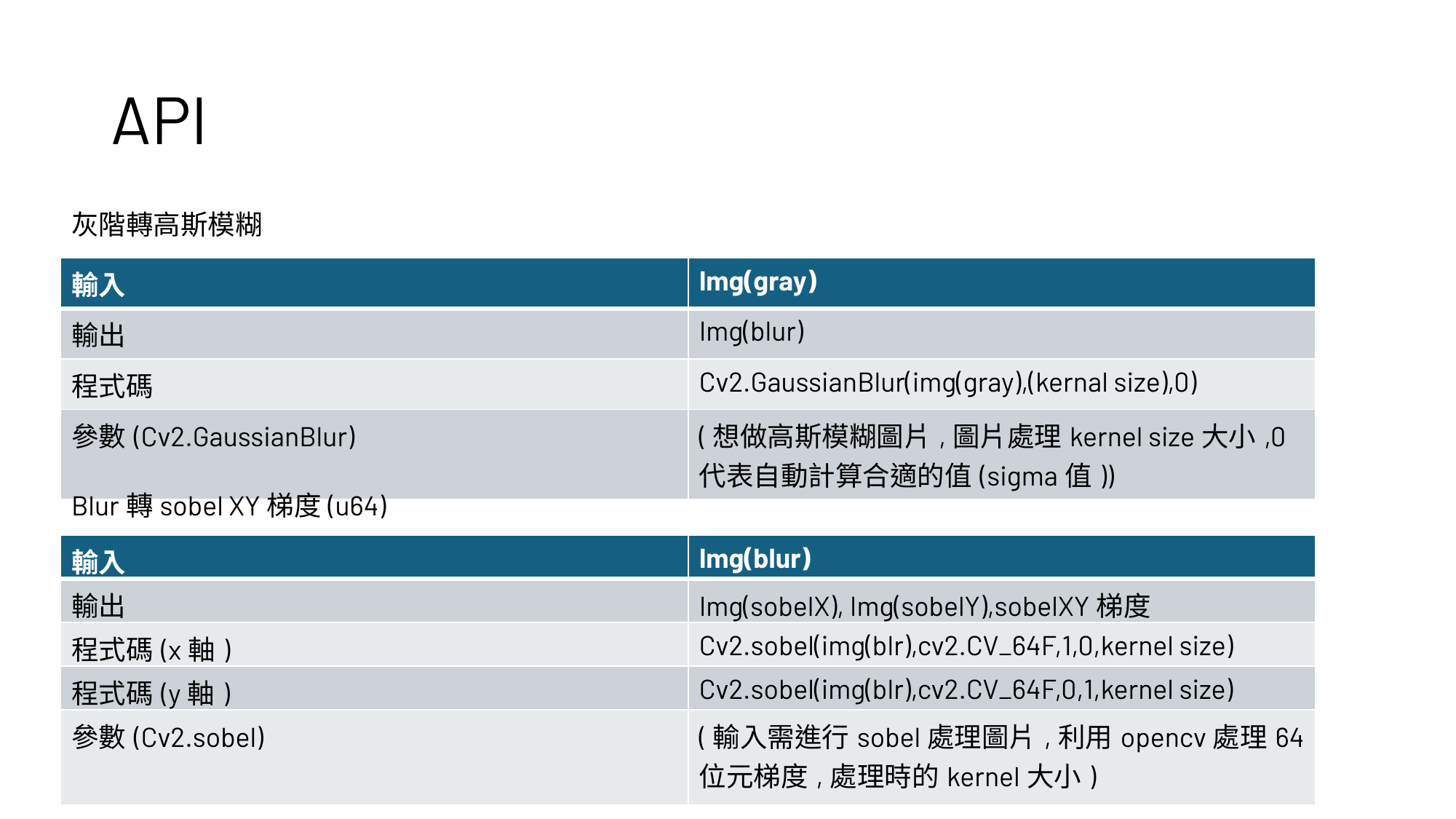

# API
灰階轉高斯模糊
| 輸入 | Img(gray) |
| --- | --- |
| 輸出 | Img(blur) |
| 程式碼 | Cv2.GaussianBlur(img(gray),(kernal size),0) |
| 參數(Cv2.GaussianBlur) | (想做高斯模糊圖片,圖片處理kernel size大小,0代表自動計算合適的值(sigma值)) |
Blur轉sobel XY梯度(u64)
| 輸入 | Img(blur) |
| --- | --- |
| 輸出 | Img(sobelX), Img(sobelY),sobelXY梯度 |
| 程式碼(x軸) | Cv2.sobel(img(blr),cv2.CV\_64F,1,0,kernel size) |
| 程式碼(y軸) | Cv2.sobel(img(blr),cv2.CV\_64F,0,1,kernel size) |
| 參數(Cv2.sobel) | (輸入需進行sobel處理圖片,利用opencv處理64位元梯度,處理時的kernel大小) |